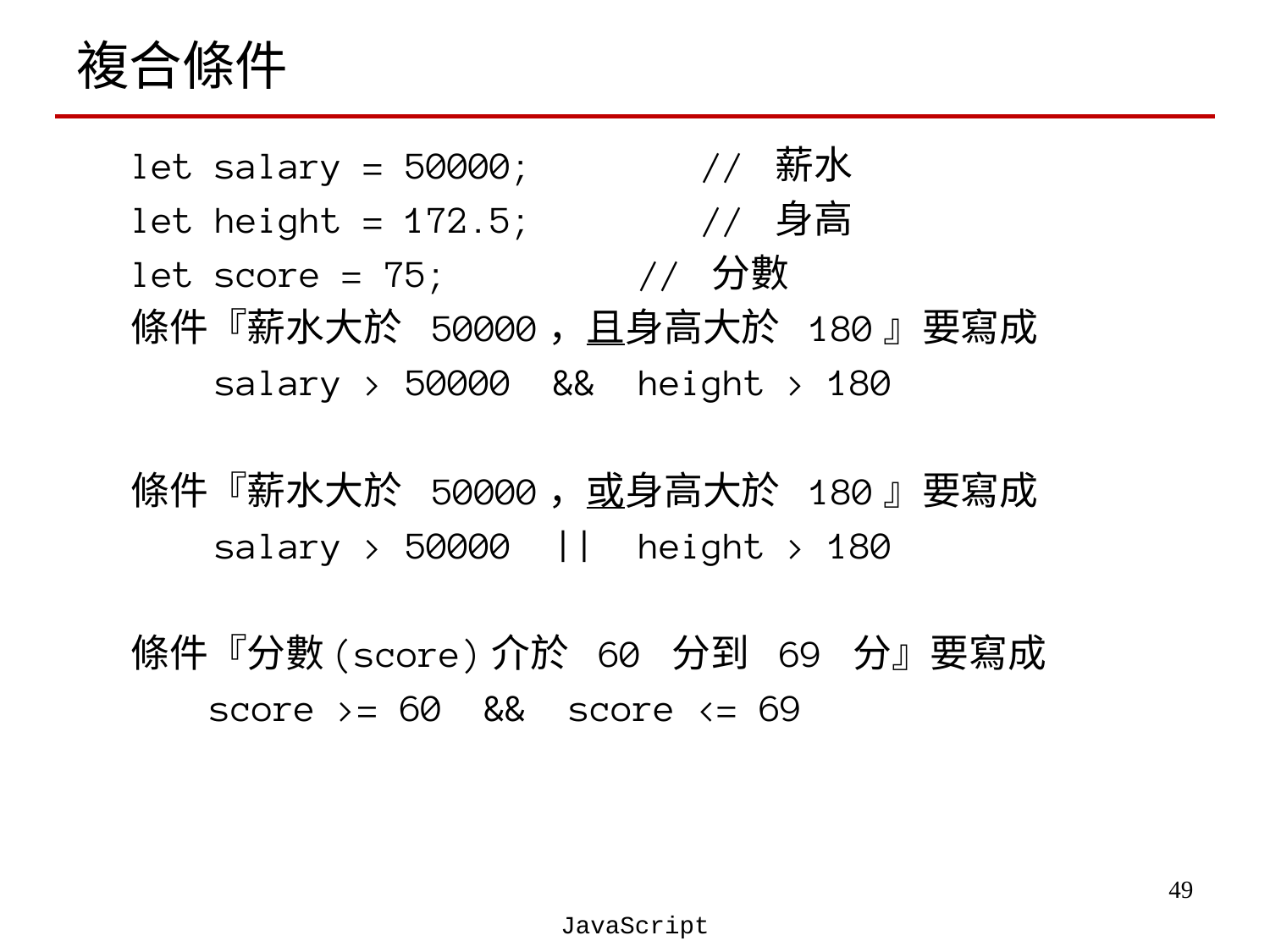

# 複合條件
	let salary = 50000;        // 薪水
	let height = 172.5;        // 身高
	let score = 75;      	// 分數
	條件『薪水大於 50000，且身高大於 180』要寫成
       salary > 50000  &&  height > 180

	條件『薪水大於 50000，或身高大於 180』要寫成
       salary > 50000  ||  height > 180

	條件『分數(score)介於 60 分到 69 分』要寫成
	score >= 60  &&  score <= 69

49
JavaScript